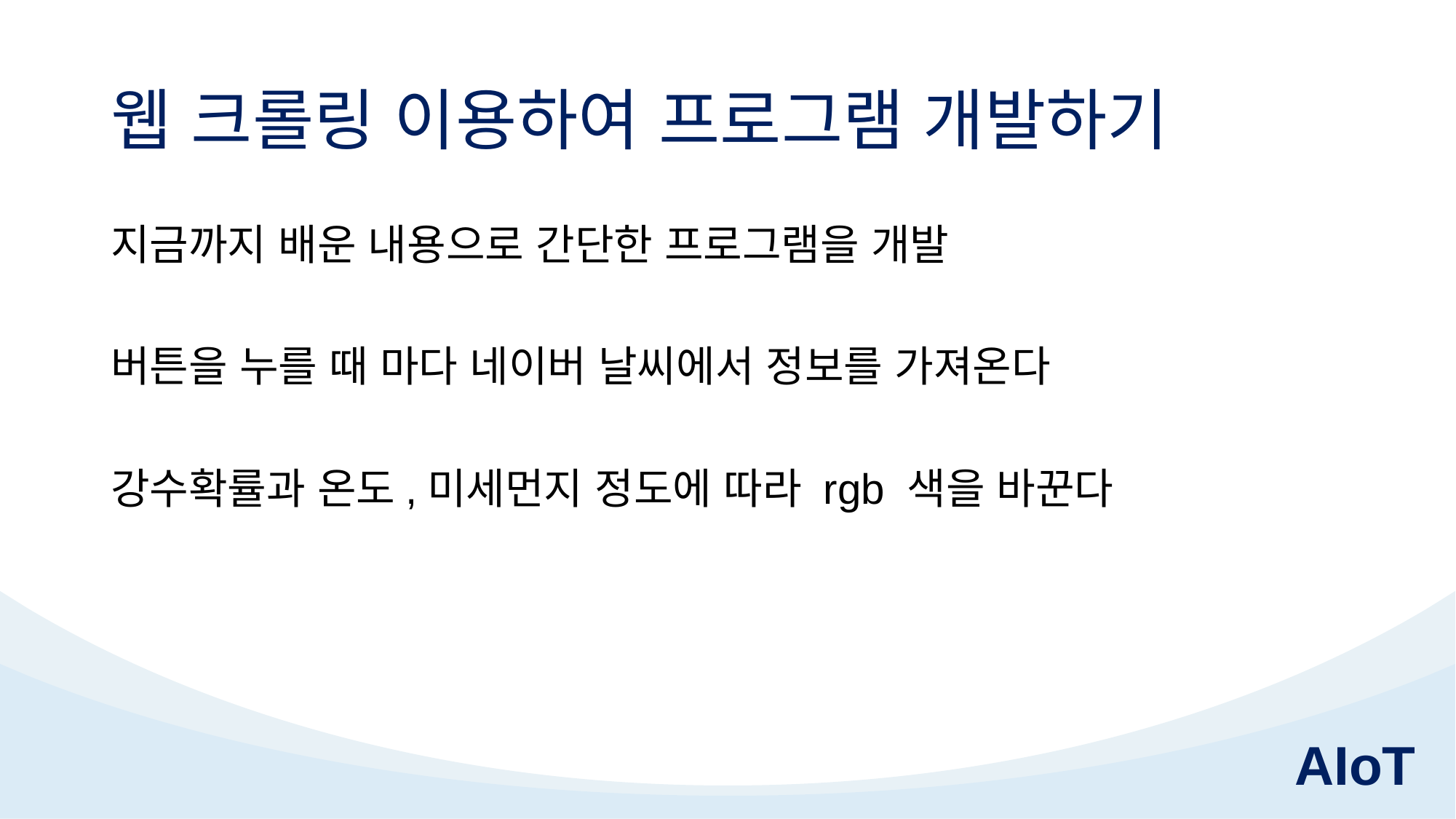

# 웹 크롤링 이용하여 프로그램 개발하기
지금까지 배운 내용으로 간단한 프로그램을 개발

버튼을 누를 때 마다 네이버 날씨에서 정보를 가져온다

강수확률과 온도,미세먼지 정도에 따라 rgb 색을 바꾼다